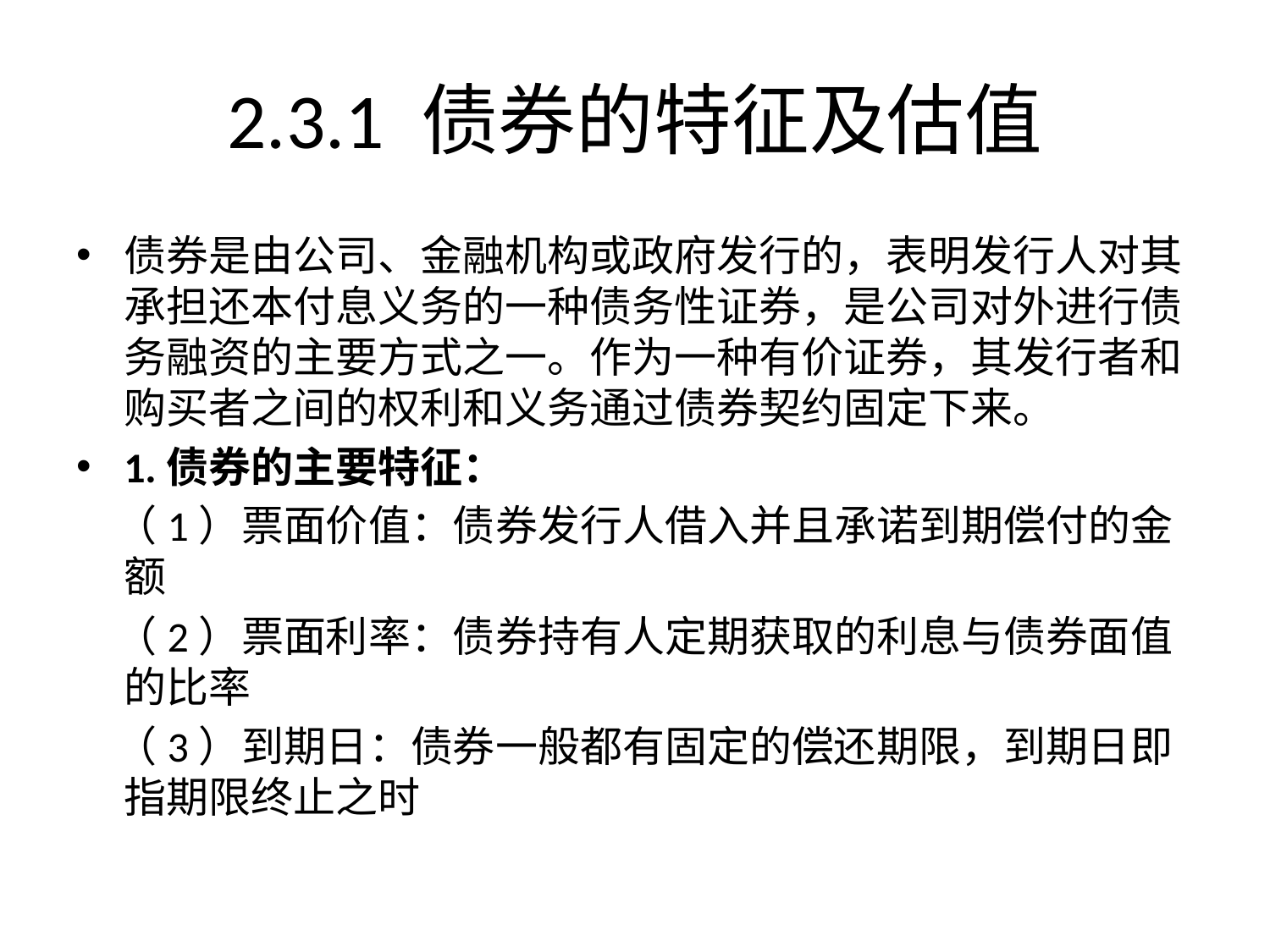

# 2.3.1 债券的特征及估值
债券是由公司、金融机构或政府发行的，表明发行人对其承担还本付息义务的一种债务性证券，是公司对外进行债务融资的主要方式之一。作为一种有价证券，其发行者和购买者之间的权利和义务通过债券契约固定下来。
1.债券的主要特征：
   （1）票面价值：债券发行人借入并且承诺到期偿付的金额
   （2）票面利率：债券持有人定期获取的利息与债券面值的比率
   （3）到期日：债券一般都有固定的偿还期限，到期日即指期限终止之时